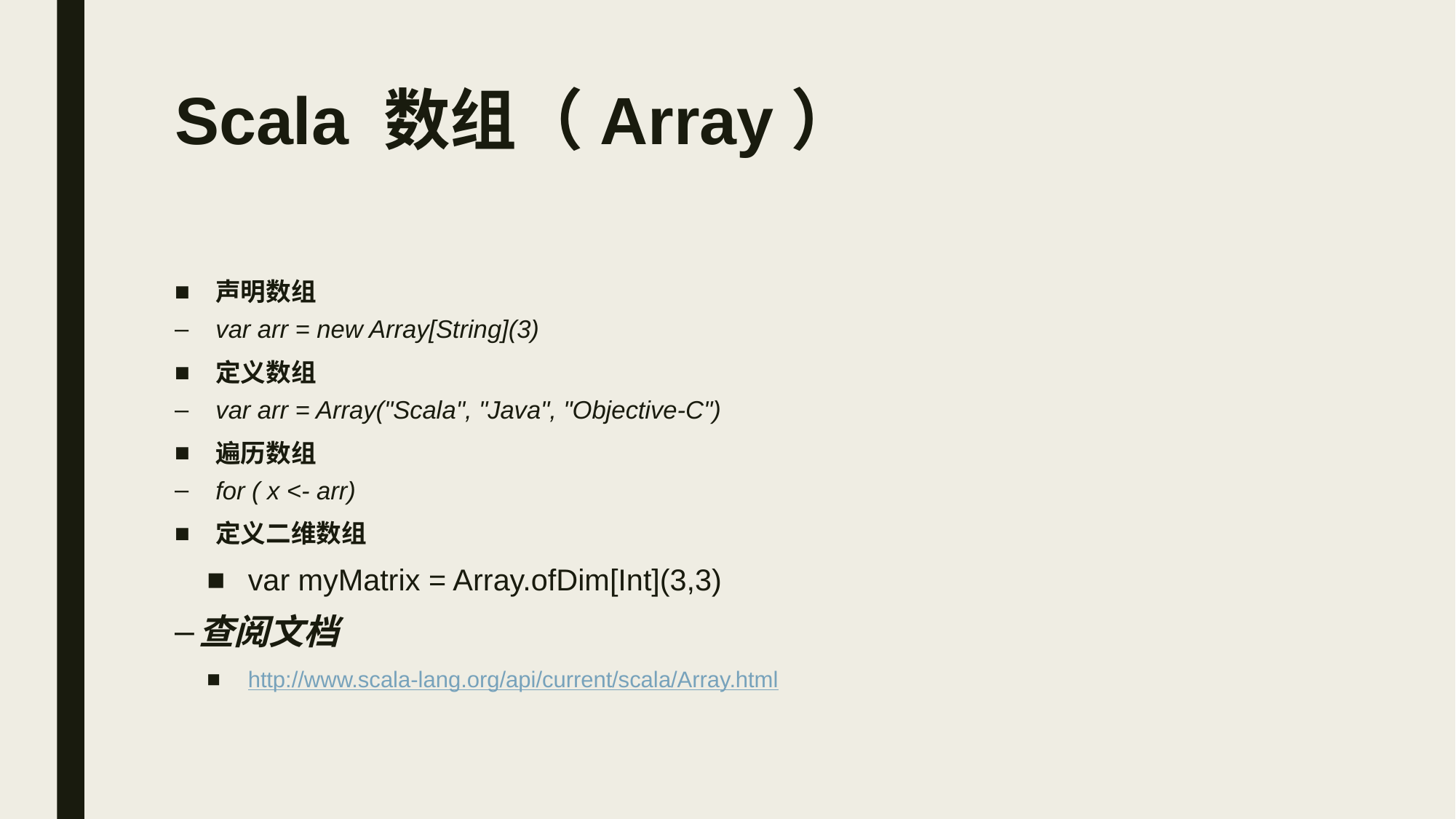

# Scala 数组（Array）
声明数组
var arr = new Array[String](3)
定义数组
var arr = Array("Scala", "Java", "Objective-C")
遍历数组
for ( x <- arr)
定义二维数组
var myMatrix = Array.ofDim[Int](3,3)
查阅文档
http://www.scala-lang.org/api/current/scala/Array.html